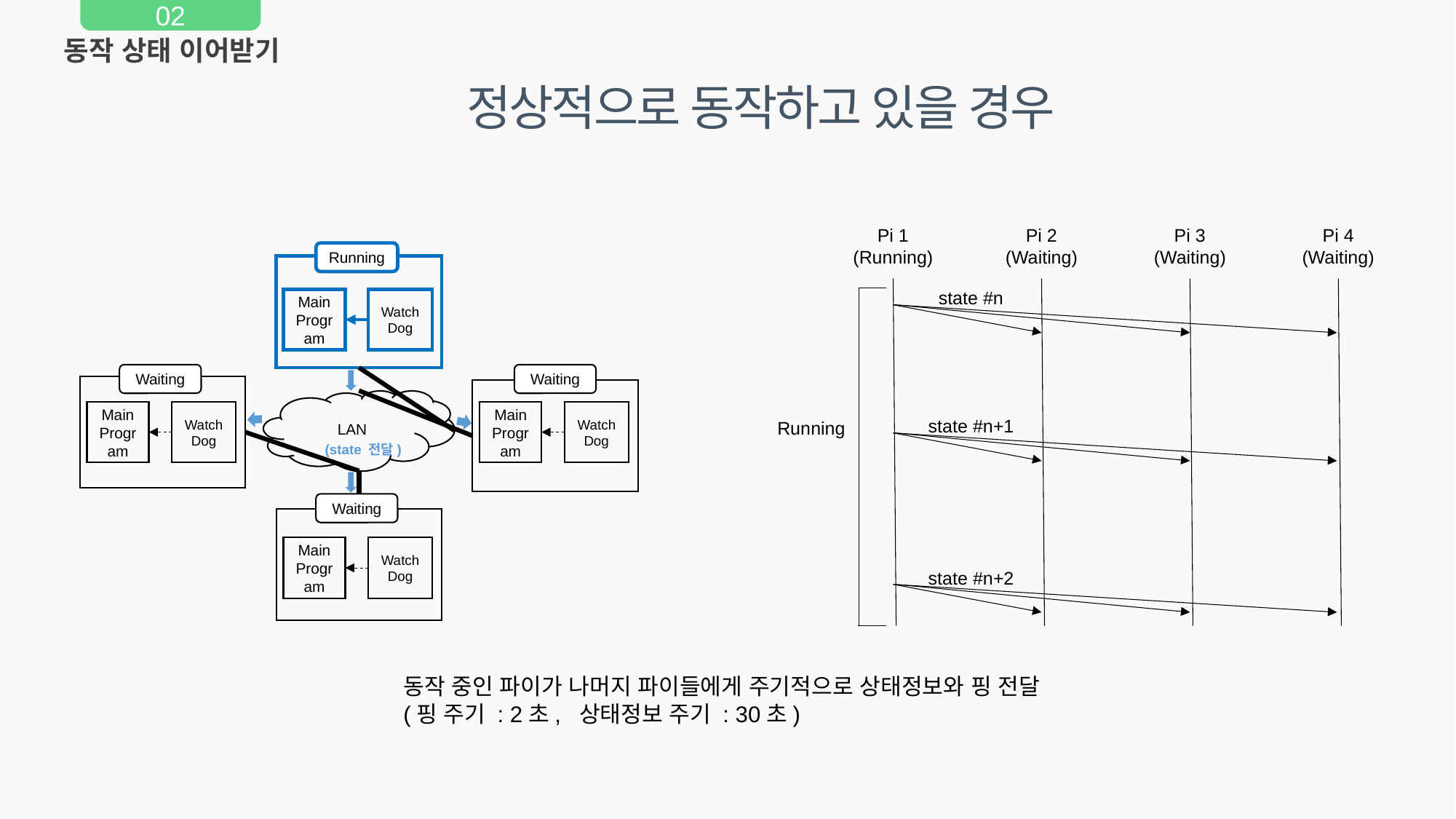

02
동작 상태 이어받기
정상적으로 동작하고 있을 경우
Pi 1
(Running)
Pi 2
(Waiting)
Pi 3
(Waiting)
Pi 4
(Waiting)
Running

state #n
Main
Program
WatchDog
Waiting
Waiting

LAN
Main
Program
WatchDog
Main
Program
WatchDog
state #n+1
Running

(state 전달)

Waiting

Main
Program
WatchDog
state #n+2
동작 중인 파이가 나머지 파이들에게 주기적으로 상태정보와 핑 전달
(핑 주기 : 2초,  상태정보 주기 : 30초)